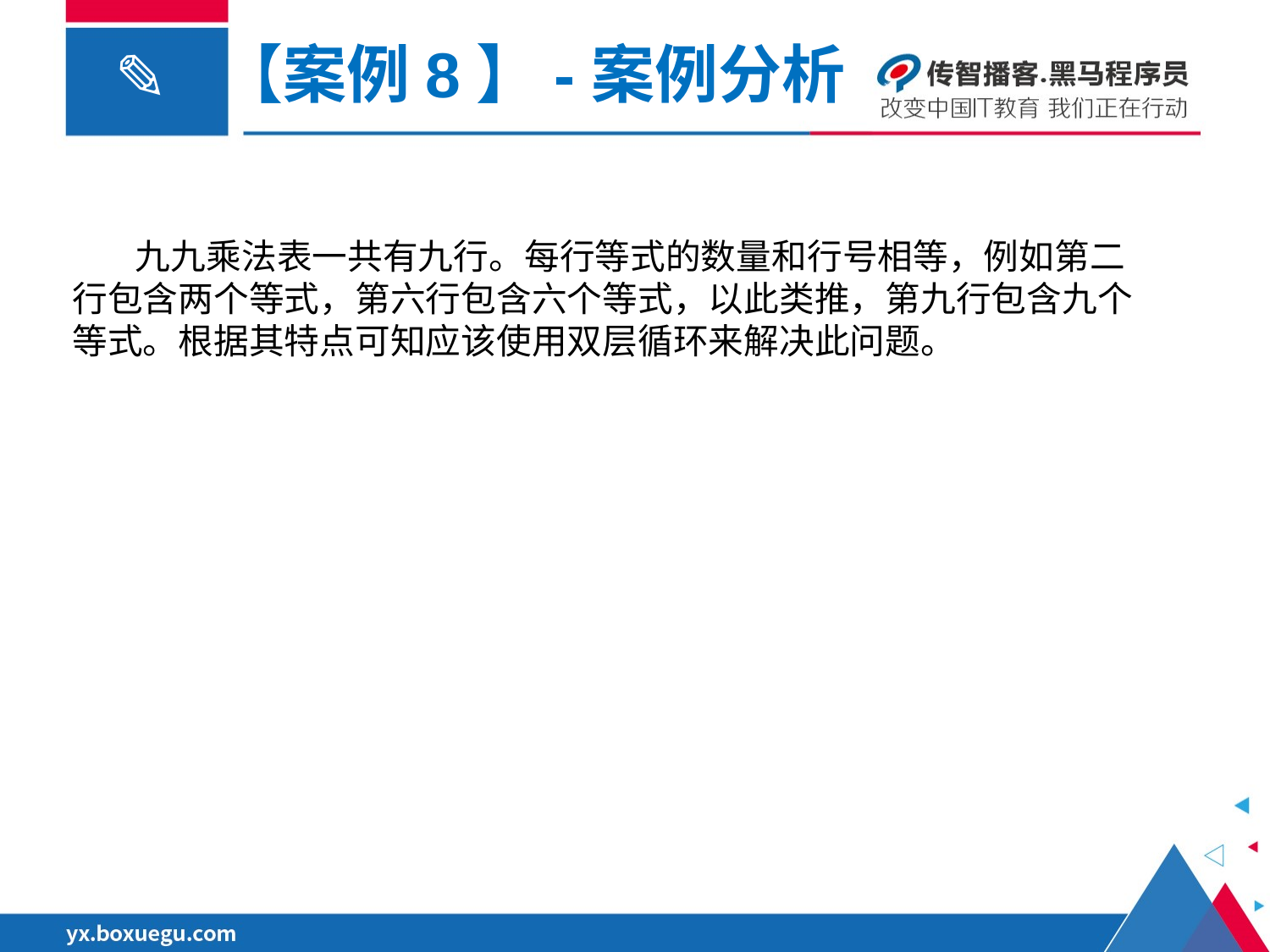

【案例8】-案例分析
       九九乘法表一共有九行。每行等式的数量和行号相等，例如第二行包含两个等式，第六行包含六个等式，以此类推，第九行包含九个等式。根据其特点可知应该使用双层循环来解决此问题。